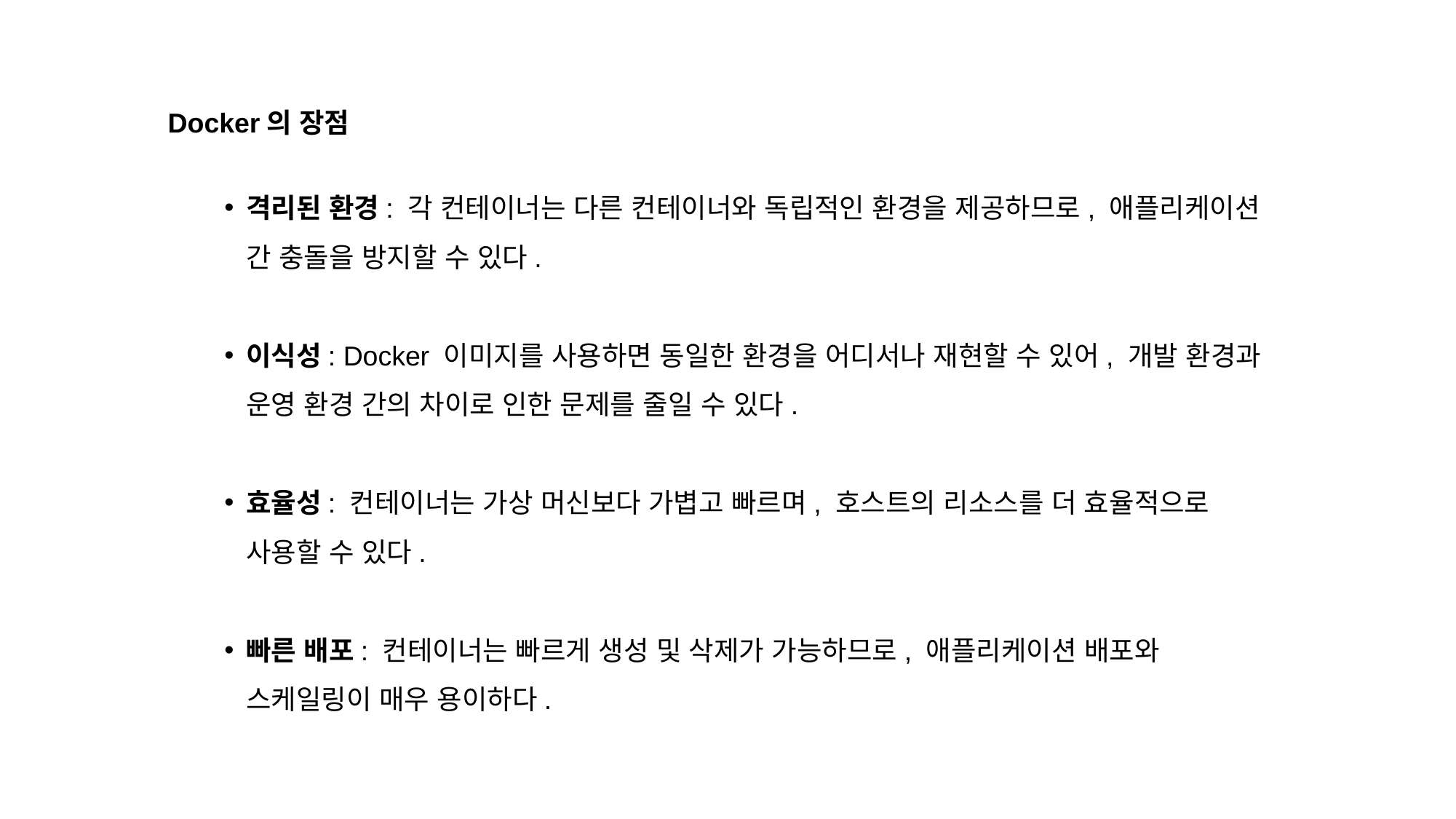

Docker의 장점
격리된 환경: 각 컨테이너는 다른 컨테이너와 독립적인 환경을 제공하므로, 애플리케이션 간 충돌을 방지할 수 있다.

이식성: Docker 이미지를 사용하면 동일한 환경을 어디서나 재현할 수 있어, 개발 환경과 운영 환경 간의 차이로 인한 문제를 줄일 수 있다.

효율성: 컨테이너는 가상 머신보다 가볍고 빠르며, 호스트의 리소스를 더 효율적으로 사용할 수 있다.

빠른 배포: 컨테이너는 빠르게 생성 및 삭제가 가능하므로, 애플리케이션 배포와 스케일링이 매우 용이하다.